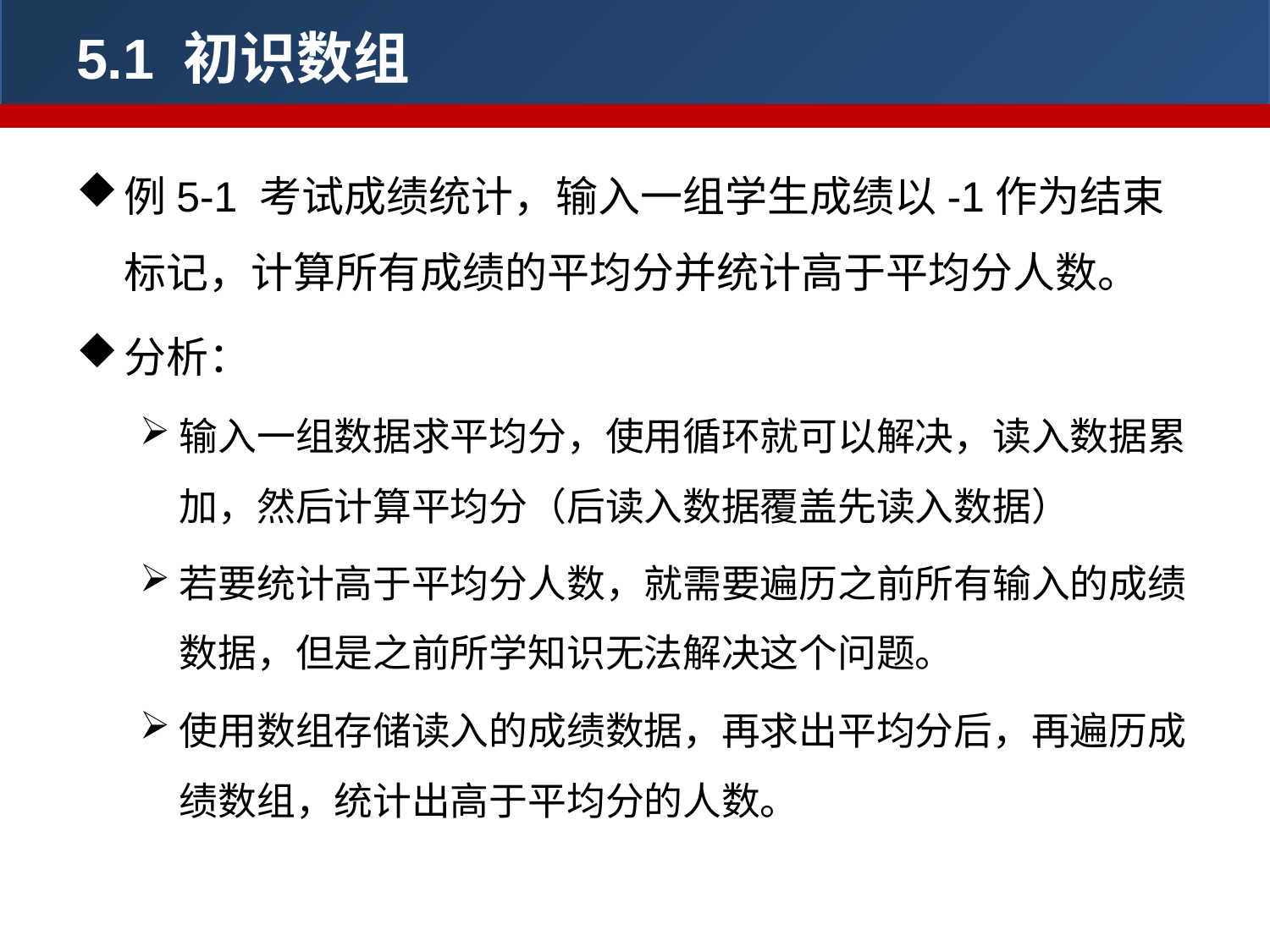

5.1 初识数组
例5-1 考试成绩统计，输入一组学生成绩以-1作为结束标记，计算所有成绩的平均分并统计高于平均分人数。
分析：
输入一组数据求平均分，使用循环就可以解决，读入数据累加，然后计算平均分（后读入数据覆盖先读入数据）
若要统计高于平均分人数，就需要遍历之前所有输入的成绩数据，但是之前所学知识无法解决这个问题。
使用数组存储读入的成绩数据，再求出平均分后，再遍历成绩数组，统计出高于平均分的人数。